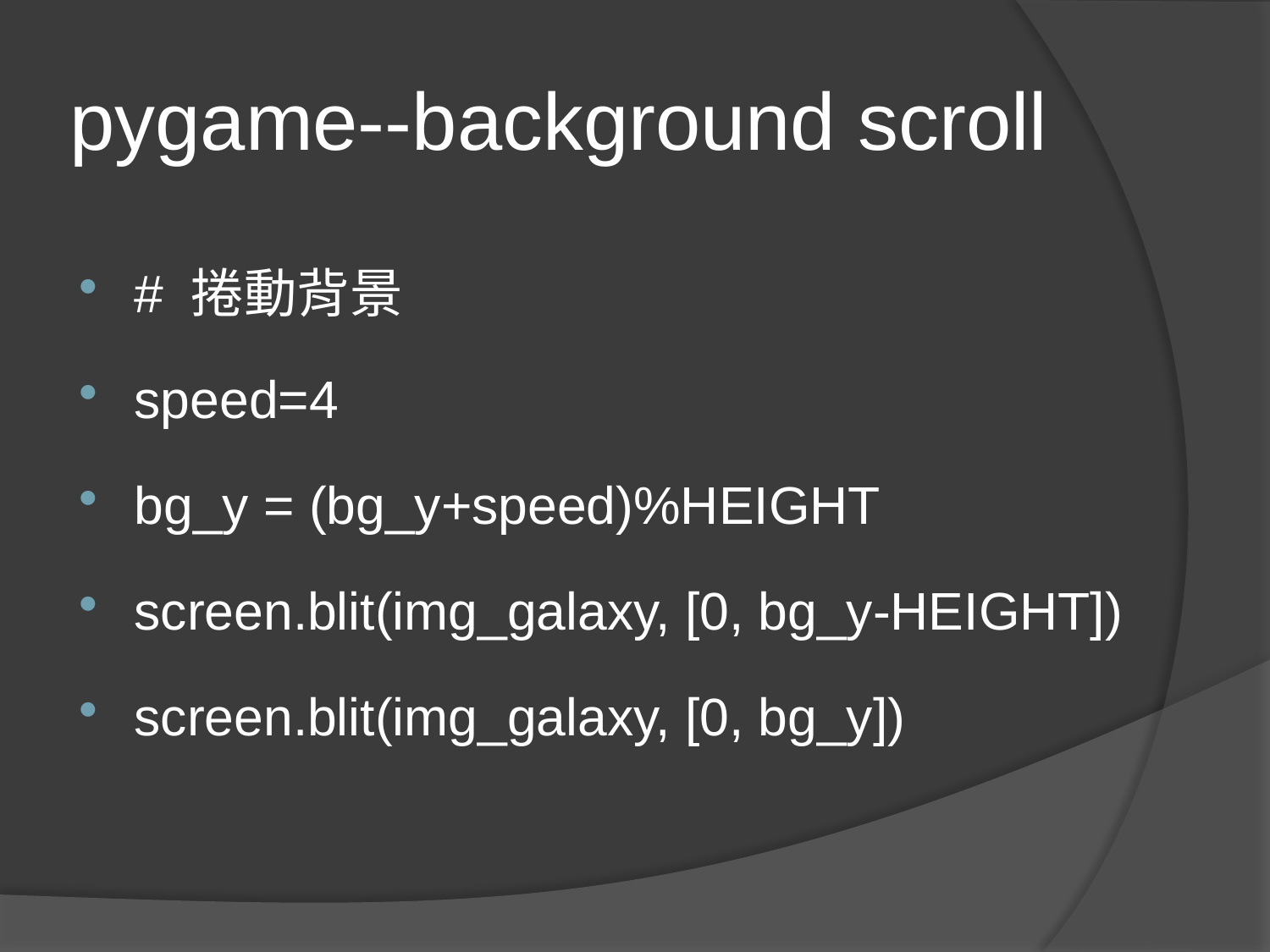

# pygame--background scroll
# 捲動背景
speed=4
bg_y = (bg_y+speed)%HEIGHT
screen.blit(img_galaxy, [0, bg_y-HEIGHT])
screen.blit(img_galaxy, [0, bg_y])